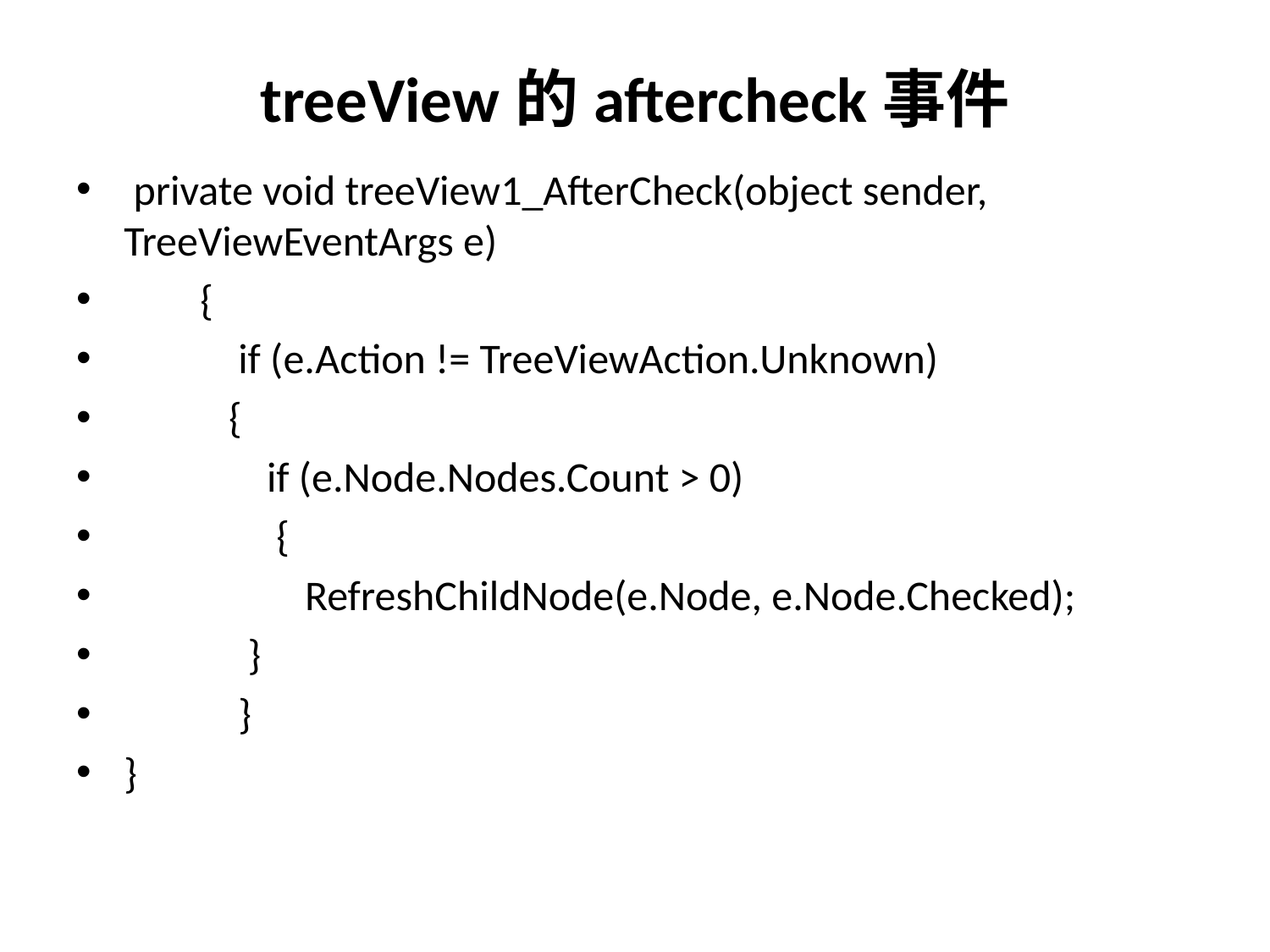

# treeView的aftercheck事件
 private void treeView1_AfterCheck(object sender, TreeViewEventArgs e)
        {
            if (e.Action != TreeViewAction.Unknown)
           {
               if (e.Node.Nodes.Count > 0)
                {
                   RefreshChildNode(e.Node, e.Node.Checked);
             }
            }
}